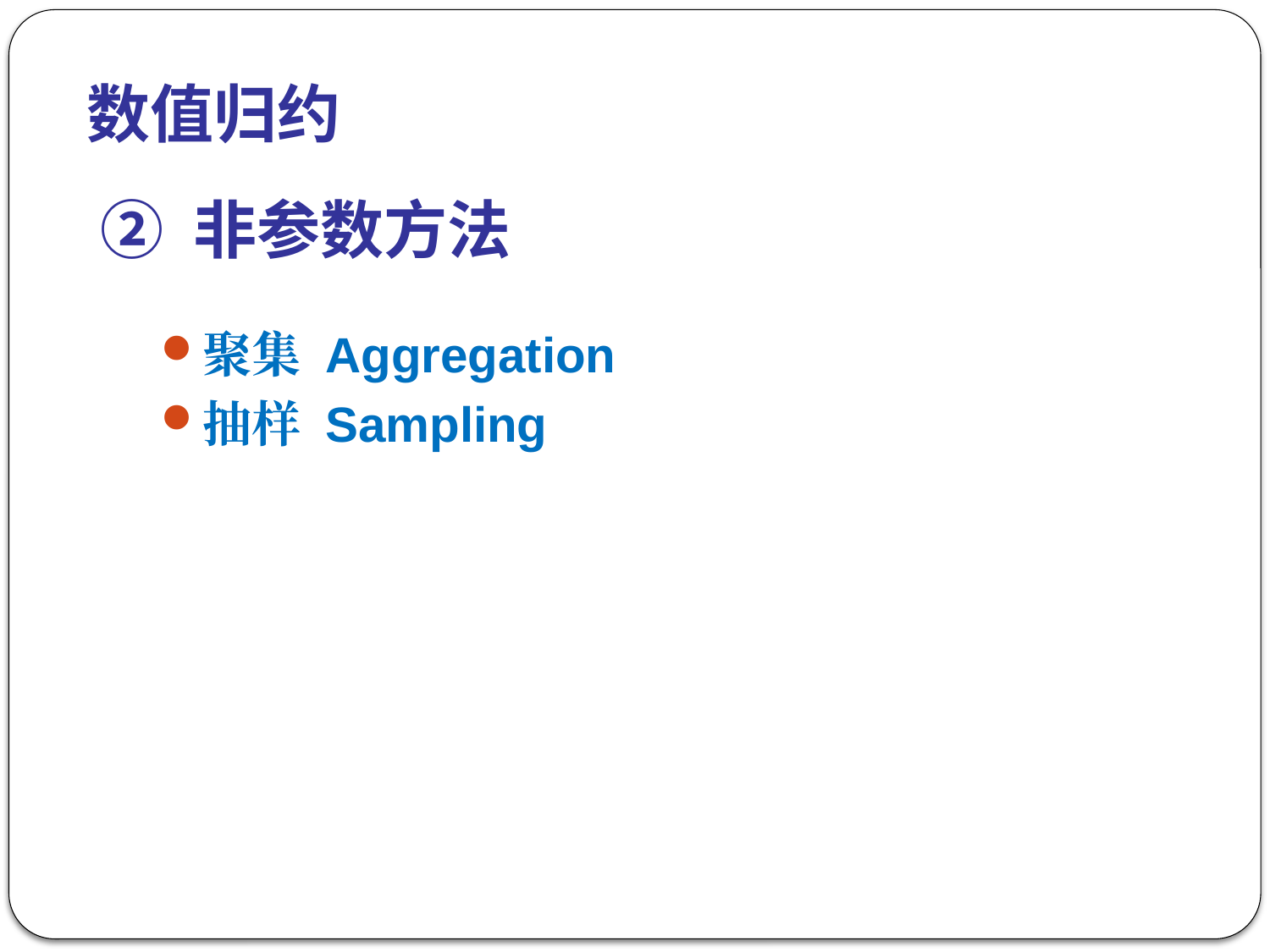

数值归约
② 非参数方法
聚集 Aggregation
抽样 Sampling